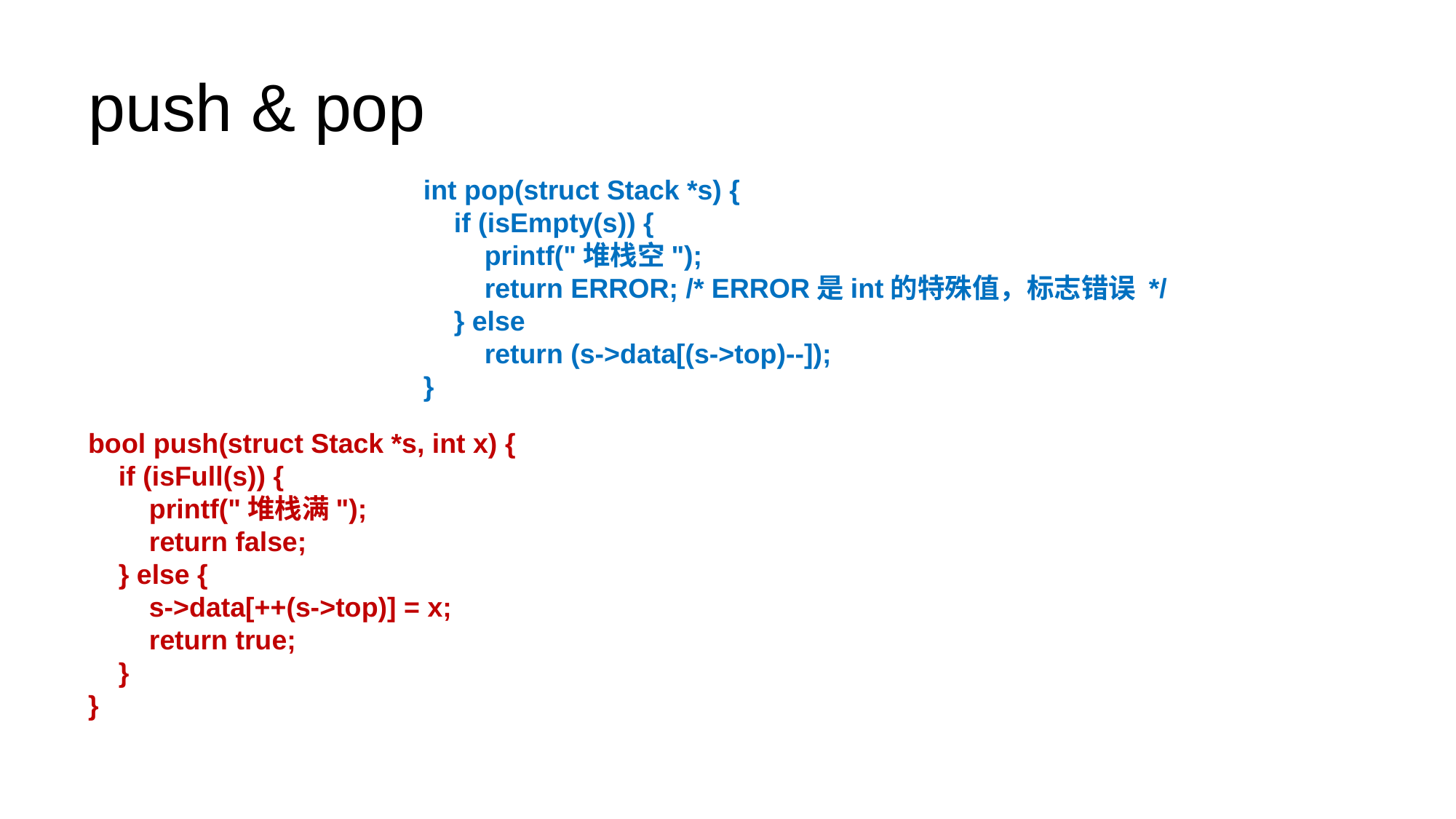

# push & pop
int pop(struct Stack *s) {
    if (isEmpty(s)) {
        printf("堆栈空");
        return ERROR; /* ERROR是int的特殊值，标志错误 */
    } else
        return (s->data[(s->top)--]);
}
bool push(struct Stack *s, int x) {
    if (isFull(s)) {
        printf("堆栈满");
        return false;
    } else {
        s->data[++(s->top)] = x;
        return true;
    }
}